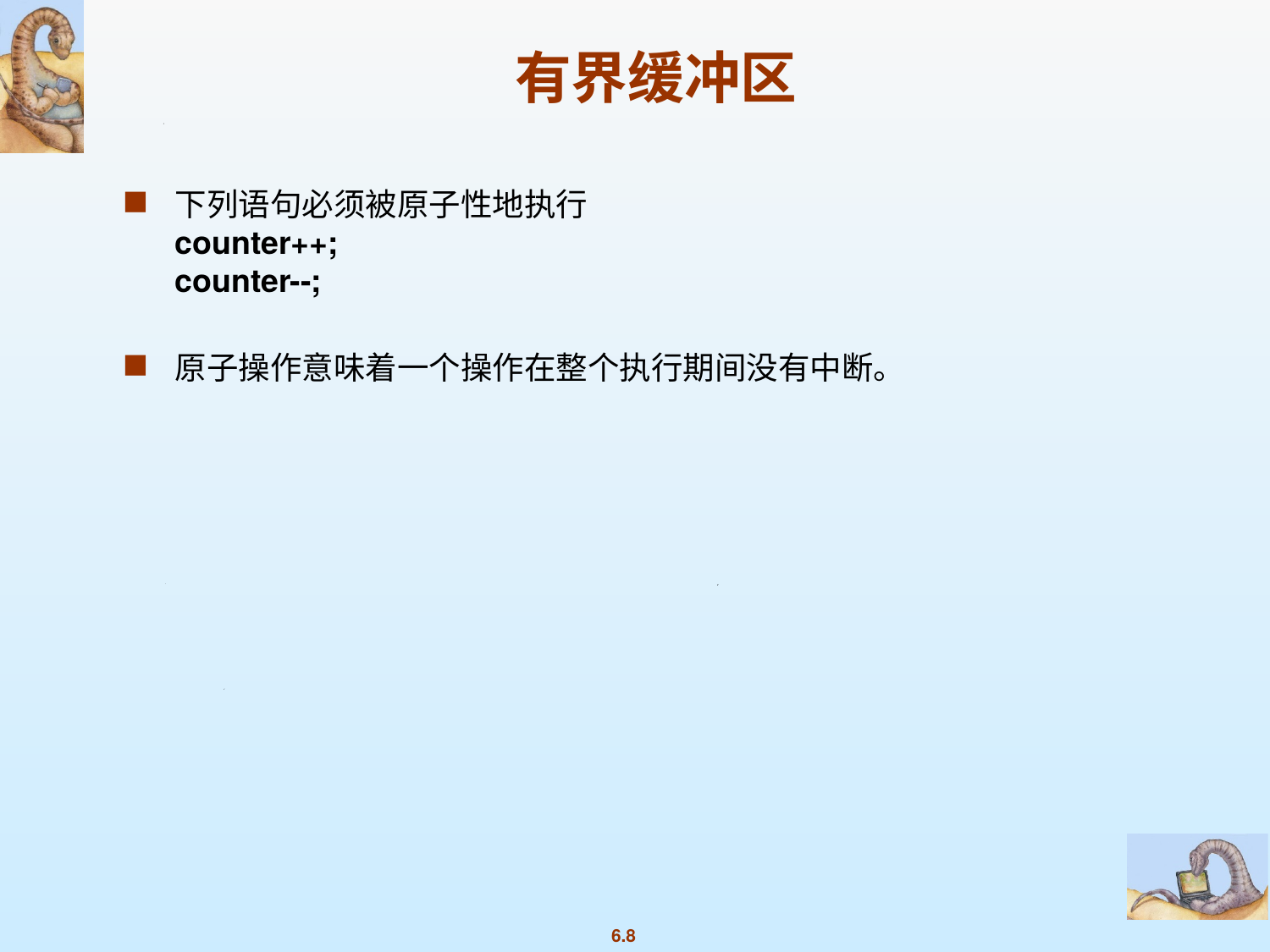

下列语句必须被原子性地执行
counter++;
counter--;
原子操作意味着一个操作在整个执行期间没有中断。
有界缓冲区